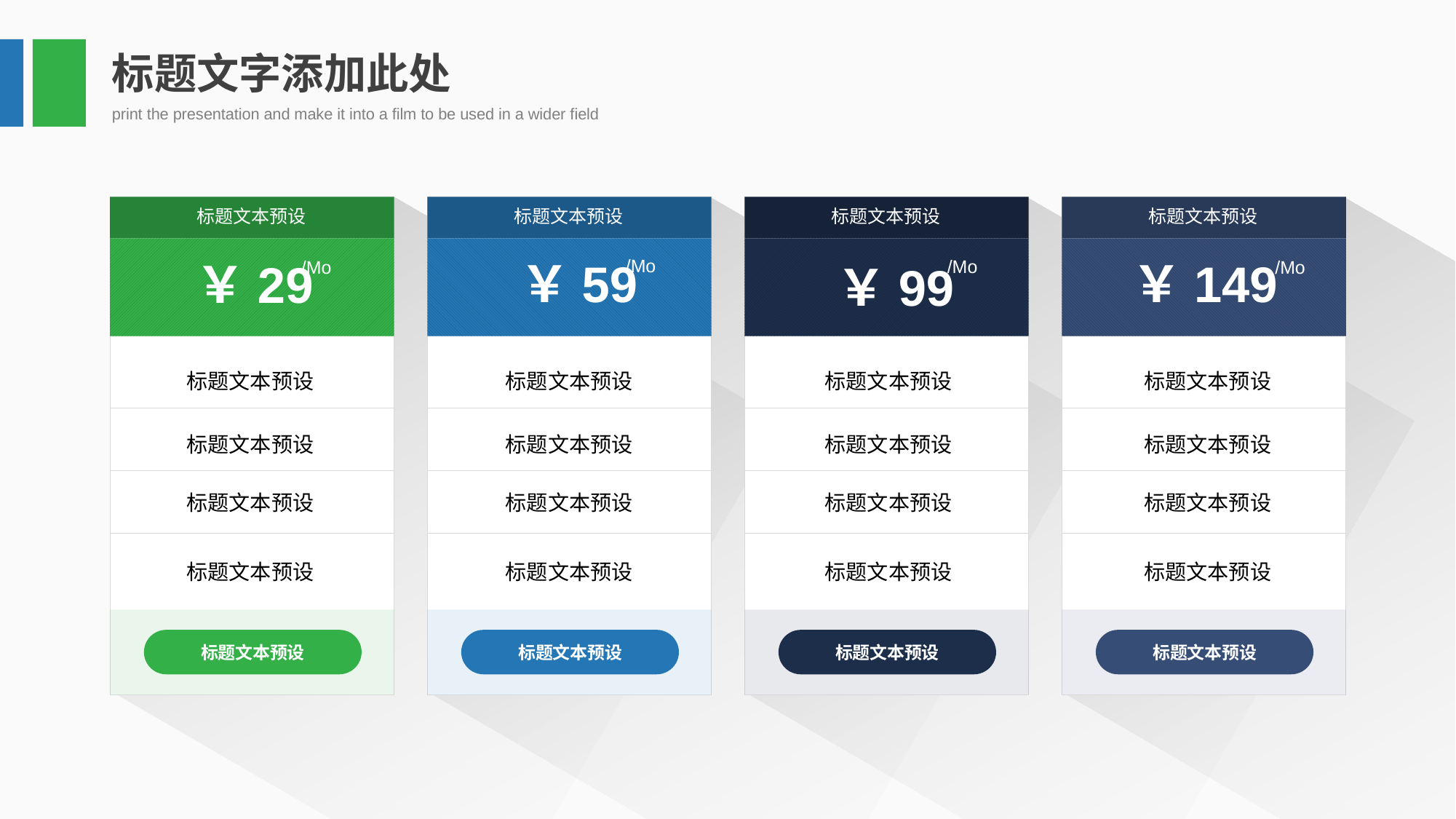

标题文字添加此处
print the presentation and make it into a film to be used in a wider field

标题文本预设
标题文本预设
标题文本预设
标题文本预设

￥149
￥59
￥29
/Mo
/Mo
/Mo
/Mo
￥99
标题文本预设
标题文本预设
标题文本预设
标题文本预设
标题文本预设
标题文本预设
标题文本预设
标题文本预设
标题文本预设
标题文本预设
标题文本预设
标题文本预设
标题文本预设
标题文本预设
标题文本预设
标题文本预设

标题文本预设
标题文本预设
标题文本预设
标题文本预设